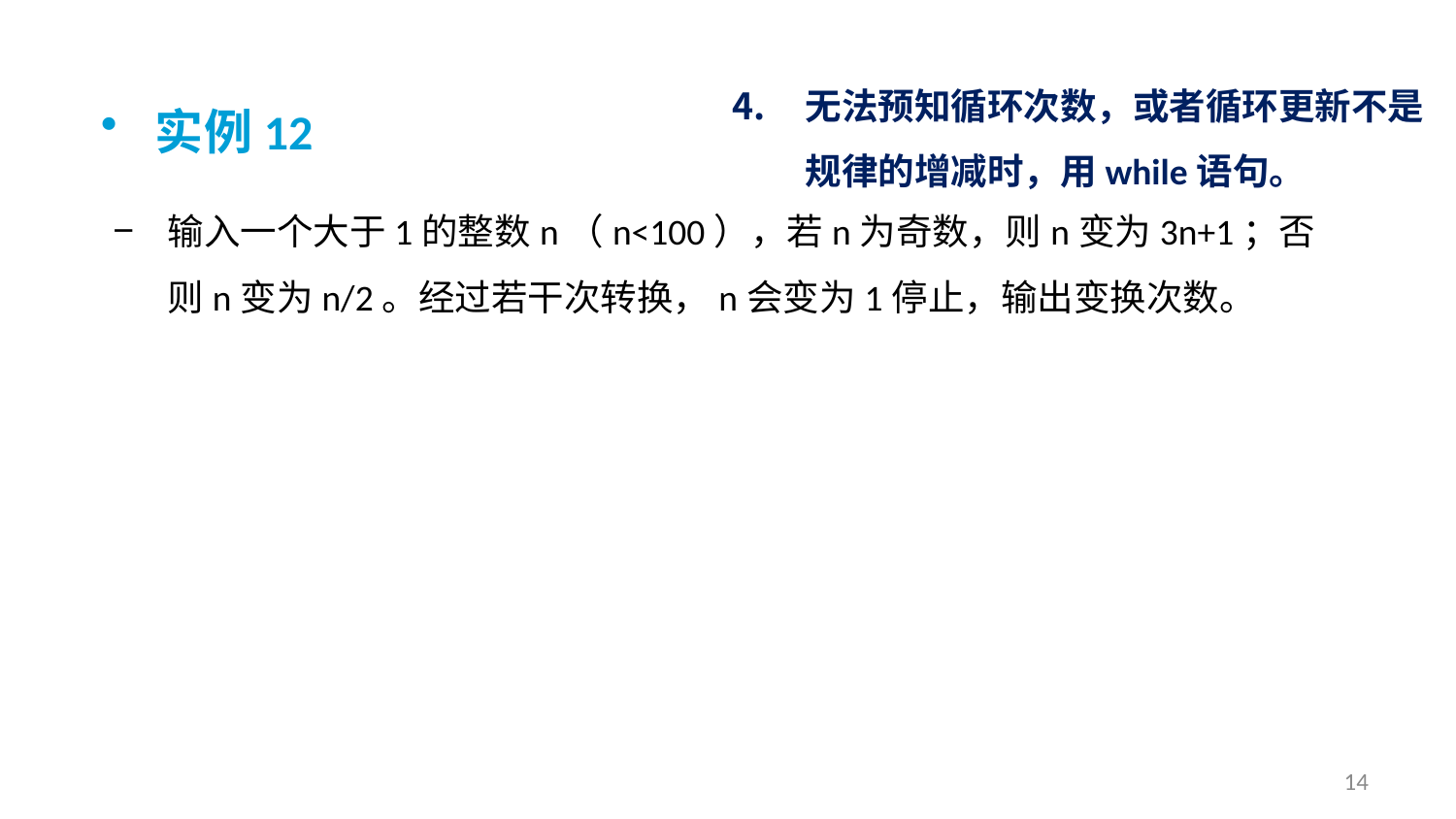

无法预知循环次数，或者循环更新不是规律的增减时，用while语句。
实例12
输入一个大于1的整数n（n<100），若n为奇数，则n变为3n+1；否则n变为n/2。经过若干次转换，n会变为1停止，输出变换次数。
14